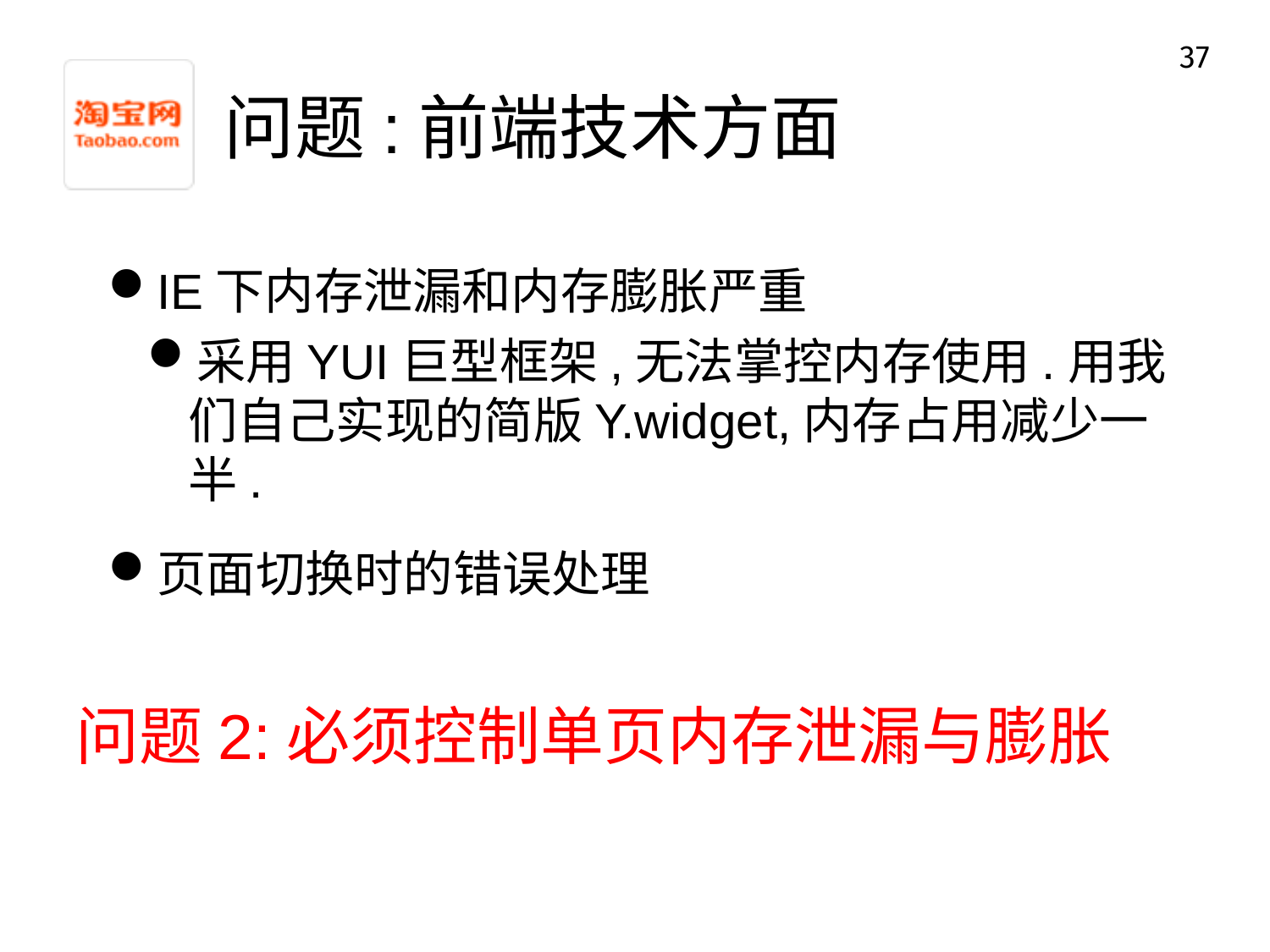

37
# 问题:前端技术方面
IE下内存泄漏和内存膨胀严重
采用YUI巨型框架,无法掌控内存使用.用我们自己实现的简版Y.widget,内存占用减少一半.
页面切换时的错误处理
问题2:必须控制单页内存泄漏与膨胀